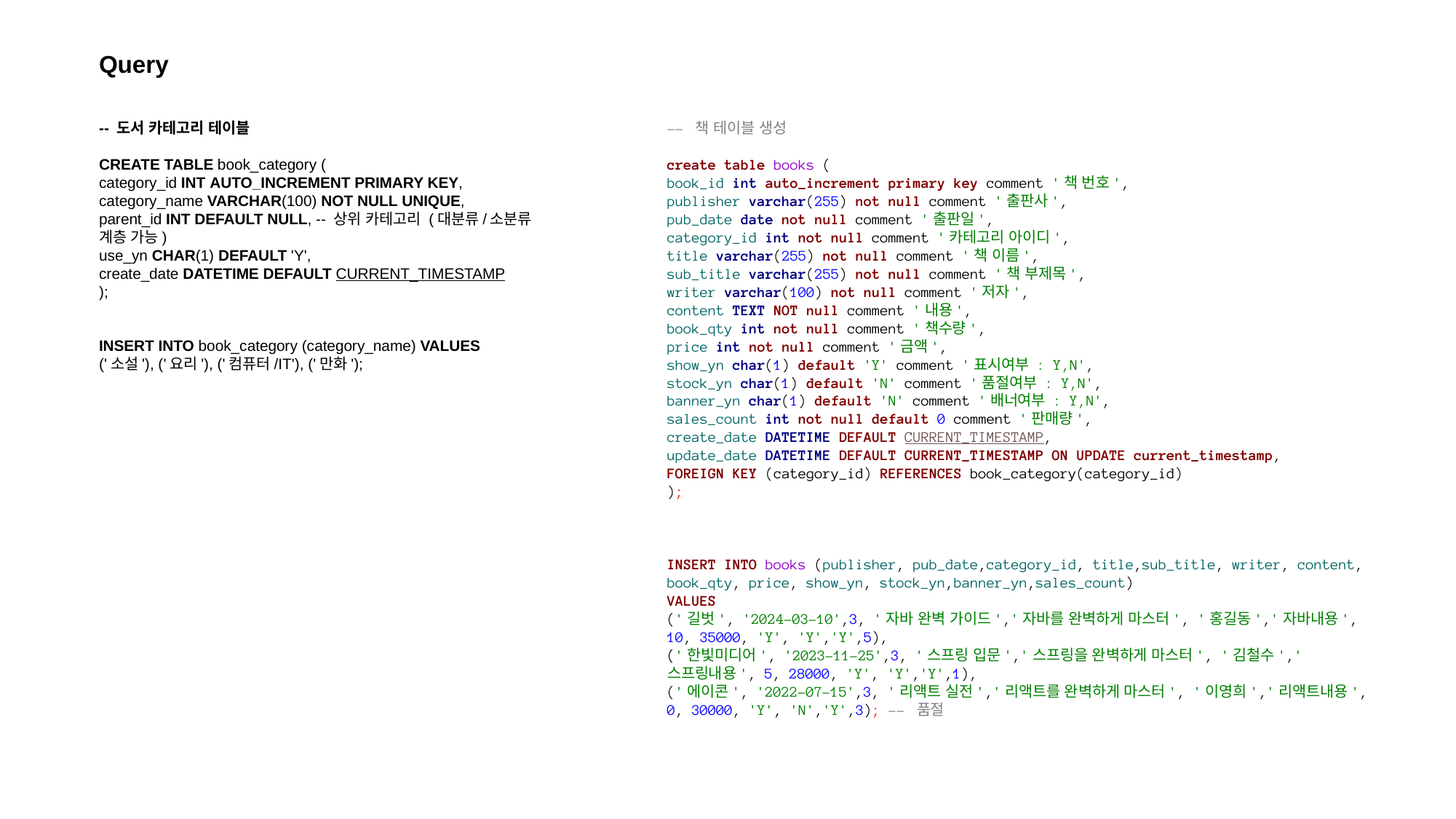

Query

-- 도서 카테고리 테이블

CREATE TABLE book_category (
category_id INT AUTO_INCREMENT PRIMARY KEY,
category_name VARCHAR(100) NOT NULL UNIQUE,
parent_id INT DEFAULT NULL, -- 상위 카테고리 (대분류/소분류 계층 가능)
use_yn CHAR(1) DEFAULT 'Y',
create_date DATETIME DEFAULT CURRENT_TIMESTAMP
);

INSERT INTO book_category (category_name) VALUES
('소설'), ('요리'), ('컴퓨터/IT'), ('만화');
-- 책 테이블 생성

create table books (
book_id int auto_increment primary key comment '책 번호',
publisher varchar(255) not null comment '출판사',
pub_date date not null comment '출판일',
category_id int not null comment '카테고리 아이디',
title varchar(255) not null comment '책 이름',
sub_title varchar(255) not null comment '책 부제목',
writer varchar(100) not null comment '저자',
content TEXT NOT null comment '내용',
book_qty int not null comment '책수량',
price int not null comment '금액',
show_yn char(1) default 'Y' comment '표시여부 : Y,N',
stock_yn char(1) default 'N' comment '품절여부 : Y,N',
banner_yn char(1) default 'N' comment '배너여부 : Y,N',
sales_count int not null default 0 comment '판매량',
create_date DATETIME DEFAULT CURRENT_TIMESTAMP,
update_date DATETIME DEFAULT CURRENT_TIMESTAMP ON UPDATE current_timestamp,
FOREIGN KEY (category_id) REFERENCES book_category(category_id)
);

INSERT INTO books (publisher, pub_date,category_id, title,sub_title, writer, content, book_qty, price, show_yn, stock_yn,banner_yn,sales_count)
VALUES
('길벗', '2024-03-10',3, '자바 완벽 가이드','자바를 완벽하게 마스터', '홍길동','자바내용', 10, 35000, 'Y', 'Y','Y',5),
('한빛미디어', '2023-11-25',3, '스프링 입문','스프링을 완벽하게 마스터', '김철수','스프링내용', 5, 28000, 'Y', 'Y','Y',1),
('에이콘', '2022-07-15',3, '리액트 실전','리액트를 완벽하게 마스터', '이영희','리액트내용', 0, 30000, 'Y', 'N','Y',3); -- 품절